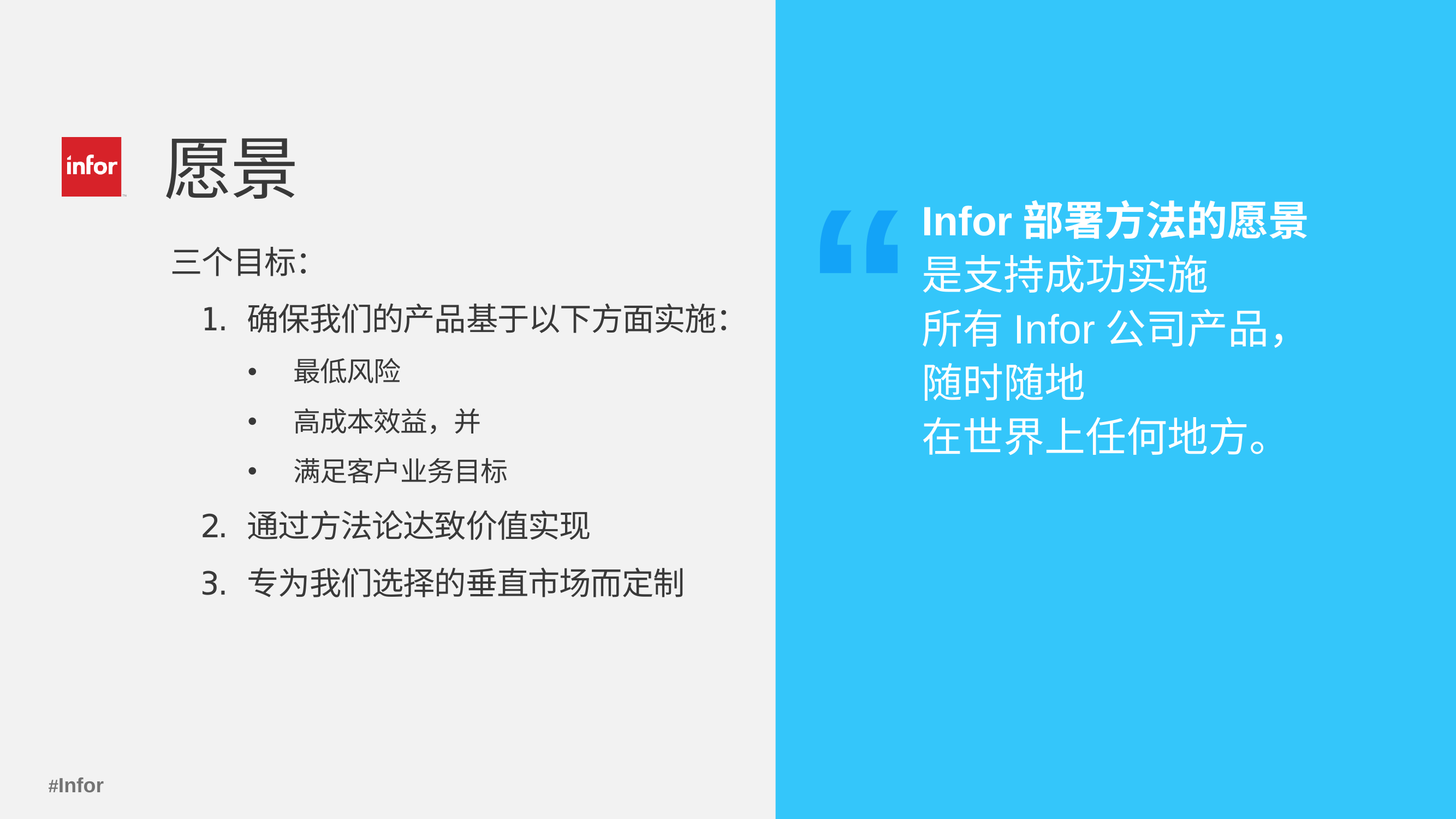

# 愿景
“
Infor部署方法的愿景 是支持成功实施
所有Infor公司产品，随时随地
在世界上任何地方。
三个目标：
确保我们的产品基于以下方面实施：
最低风险
高成本效益，并
满足客户业务目标
通过方法论达致价值实现
专为我们选择的垂直市场而定制